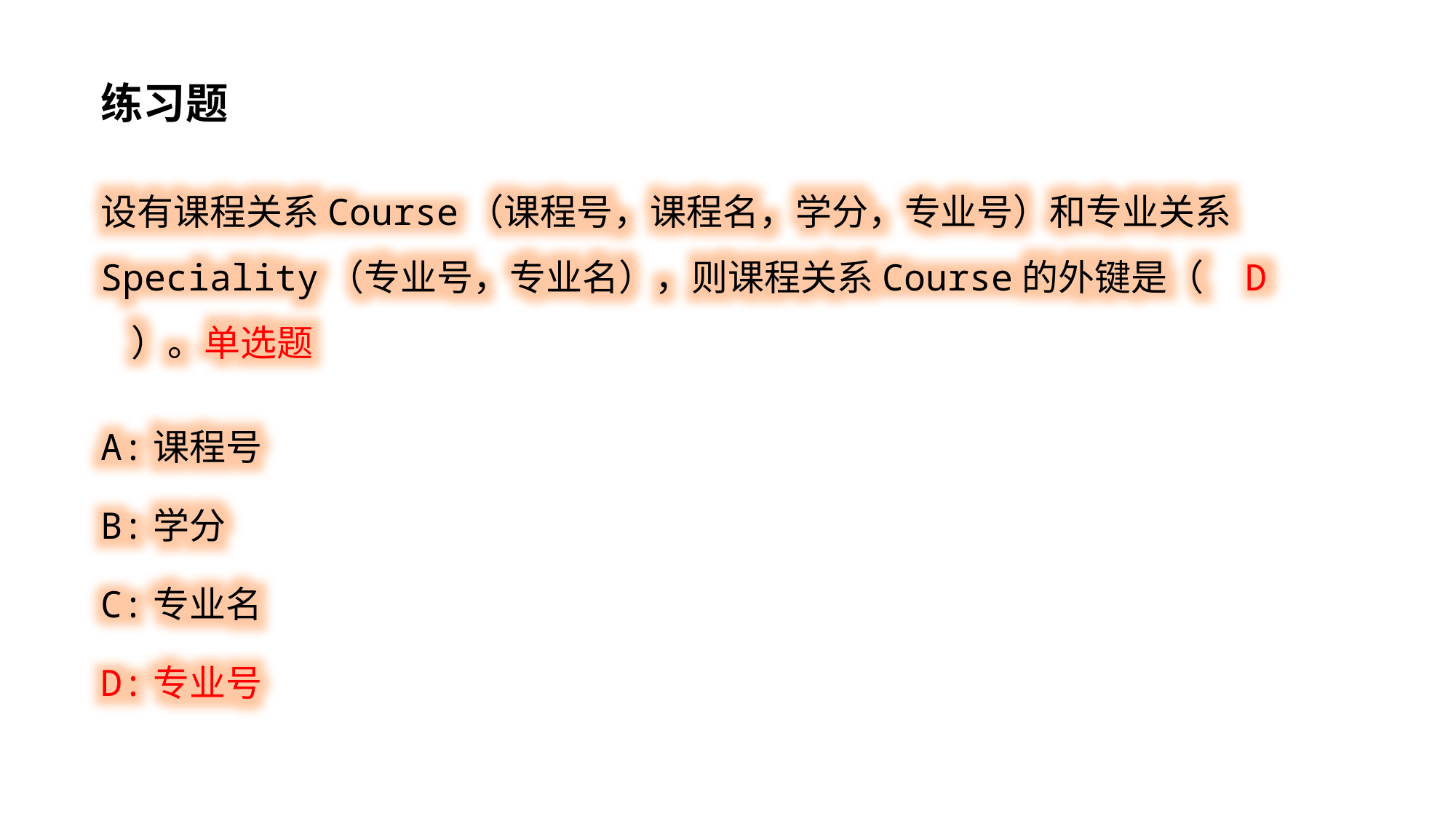

练习题
设有课程关系Course（课程号，课程名，学分，专业号）和专业关系Speciality（专业号，专业名），则课程关系Course的外键是（    D    ）。单选题

A:课程号

B:学分

C:专业名

D:专业号